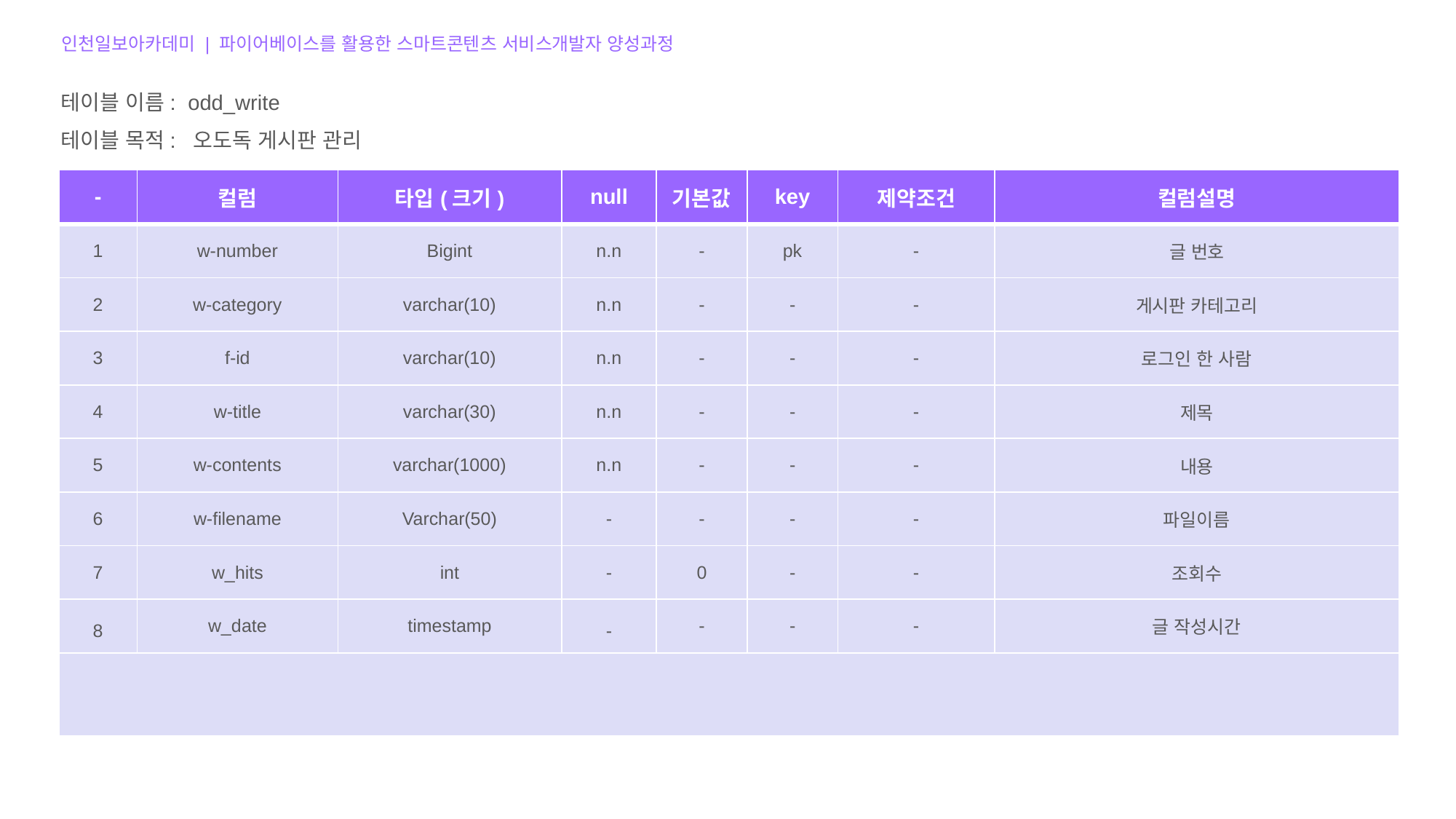

인천일보아카데미 | 파이어베이스를 활용한 스마트콘텐츠 서비스개발자 양성과정
테이블 이름:  odd_write
테이블 목적:  오도독 게시판 관리
| - | 컬럼 | 타입(크기) | null | 기본값 | key | 제약조건 | 컬럼설명 |
| --- | --- | --- | --- | --- | --- | --- | --- |
| 1 | w-number | Bigint | n.n | - | pk | - | 글 번호 |
| 2 | w-category | varchar(10) | n.n | - | - | - | 게시판 카테고리 |
| 3 | f-id | varchar(10) | n.n | - | - | - | 로그인 한 사람 |
| 4 | w-title | varchar(30) | n.n | - | - | - | 제목 |
| 5 | w-contents | varchar(1000) | n.n | - | - | - | 내용 |
| 6 | w-filename | Varchar(50) | - | - | - | - | 파일이름 |
| 7 | w\_hits | int | - | 0 | - | - | 조회수 |
| 8 | w\_date | timestamp | - | - | - | - | 글 작성시간 |
|  |  |  |  |  |  |  |  |